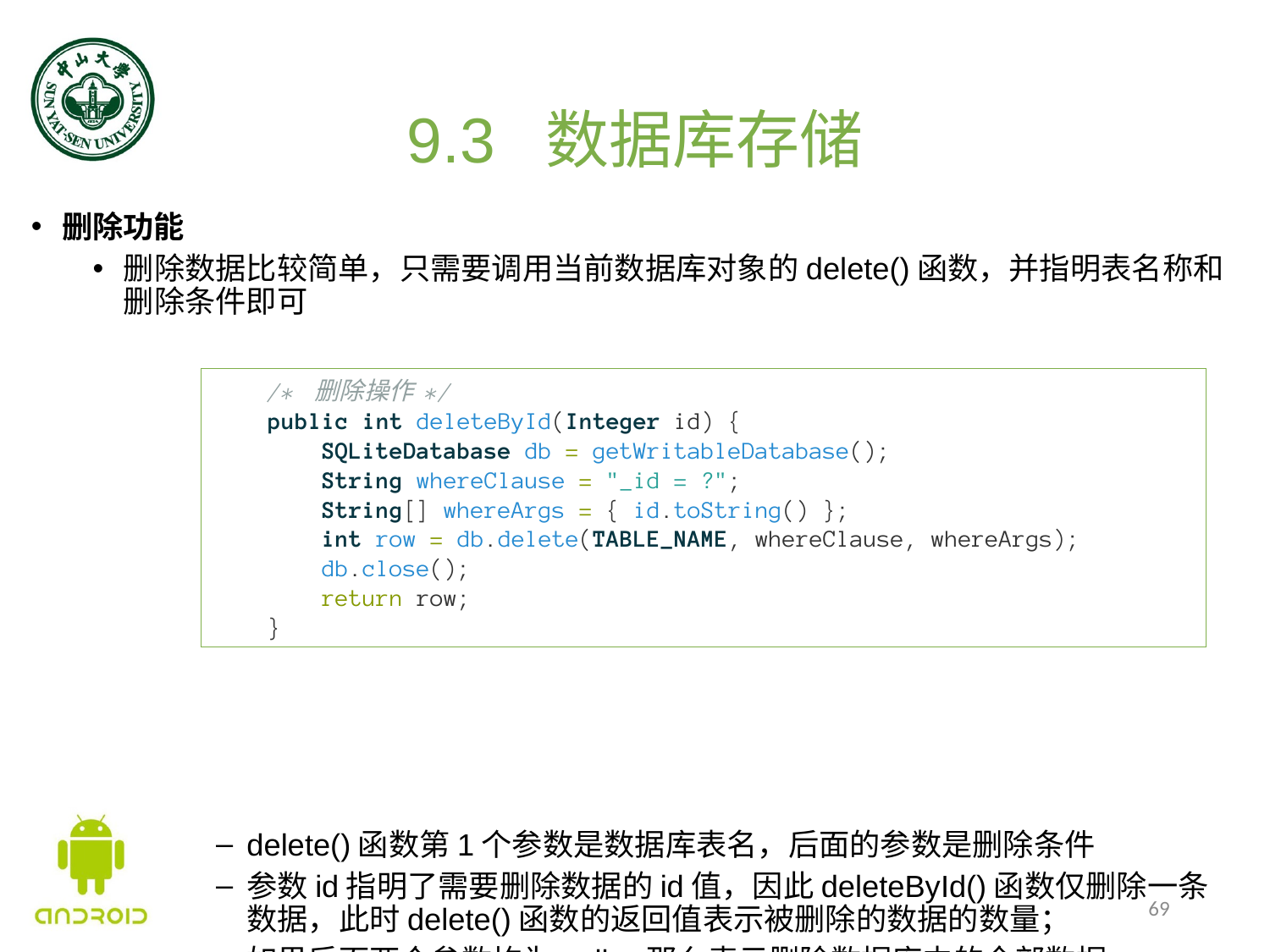

# 9.3  数据库存储
删除功能
删除数据比较简单，只需要调用当前数据库对象的delete()函数，并指明表名称和删除条件即可

delete()函数第1个参数是数据库表名，后面的参数是删除条件
参数id指明了需要删除数据的id值，因此deleteById()函数仅删除一条数据，此时delete()函数的返回值表示被删除的数据的数量；
如果后面两个参数均为null，那么表示删除数据库中的全部数据。
    /* 删除操作 */
    public int deleteById(Integer id) {
        SQLiteDatabase db = getWritableDatabase();
        String whereClause = "_id = ?";
        String[] whereArgs = { id.toString() };
        int row = db.delete(TABLE_NAME, whereClause, whereArgs);
        db.close();
        return row;
    }
69